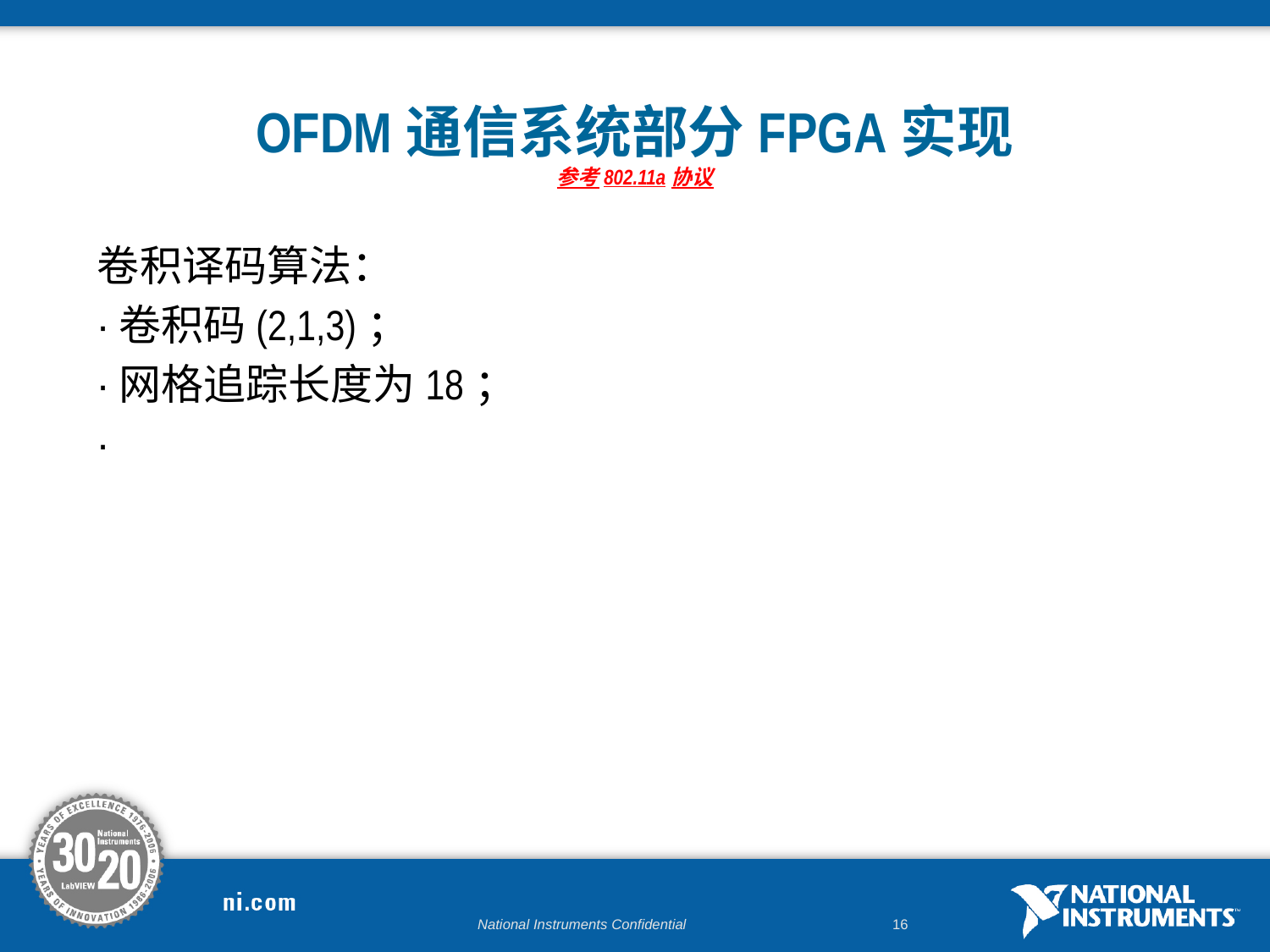

# OFDM通信系统部分FPGA实现 参考802.11a协议
卷积译码算法：
·卷积码(2,1,3)；
·网格追踪长度为18；
·